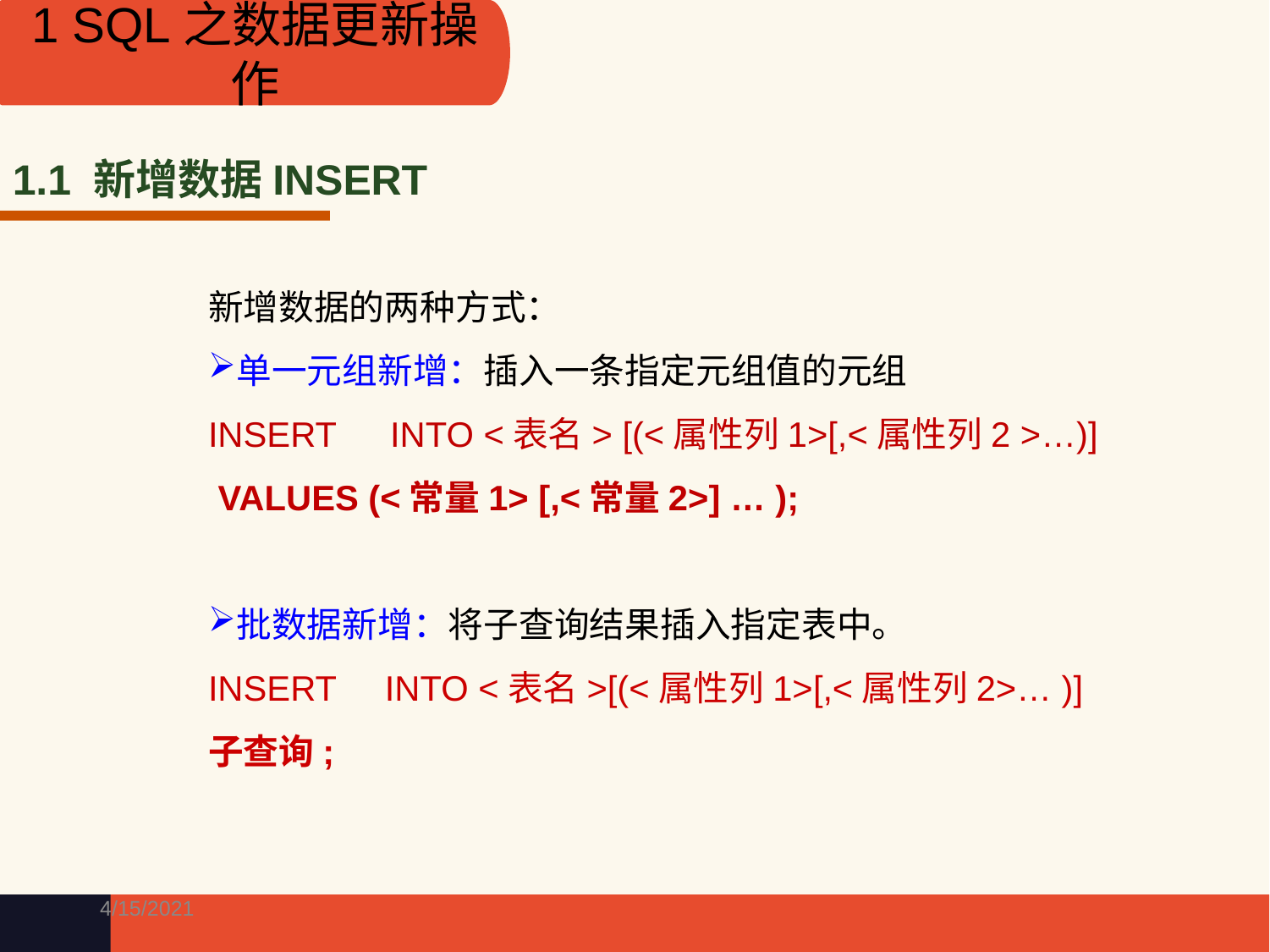

1 SQL之数据更新操作
1.1 新增数据INSERT

新增数据的两种方式：
单一元组新增：插入一条指定元组值的元组
INSERT	   INTO <表名> [(<属性列1>[,<属性列2 >…)]
 VALUES (<常量1> [,<常量2>] … );

批数据新增：将子查询结果插入指定表中。
INSERT     INTO <表名>[(<属性列1>[,<属性列2>… )]
子查询;

4/15/2021